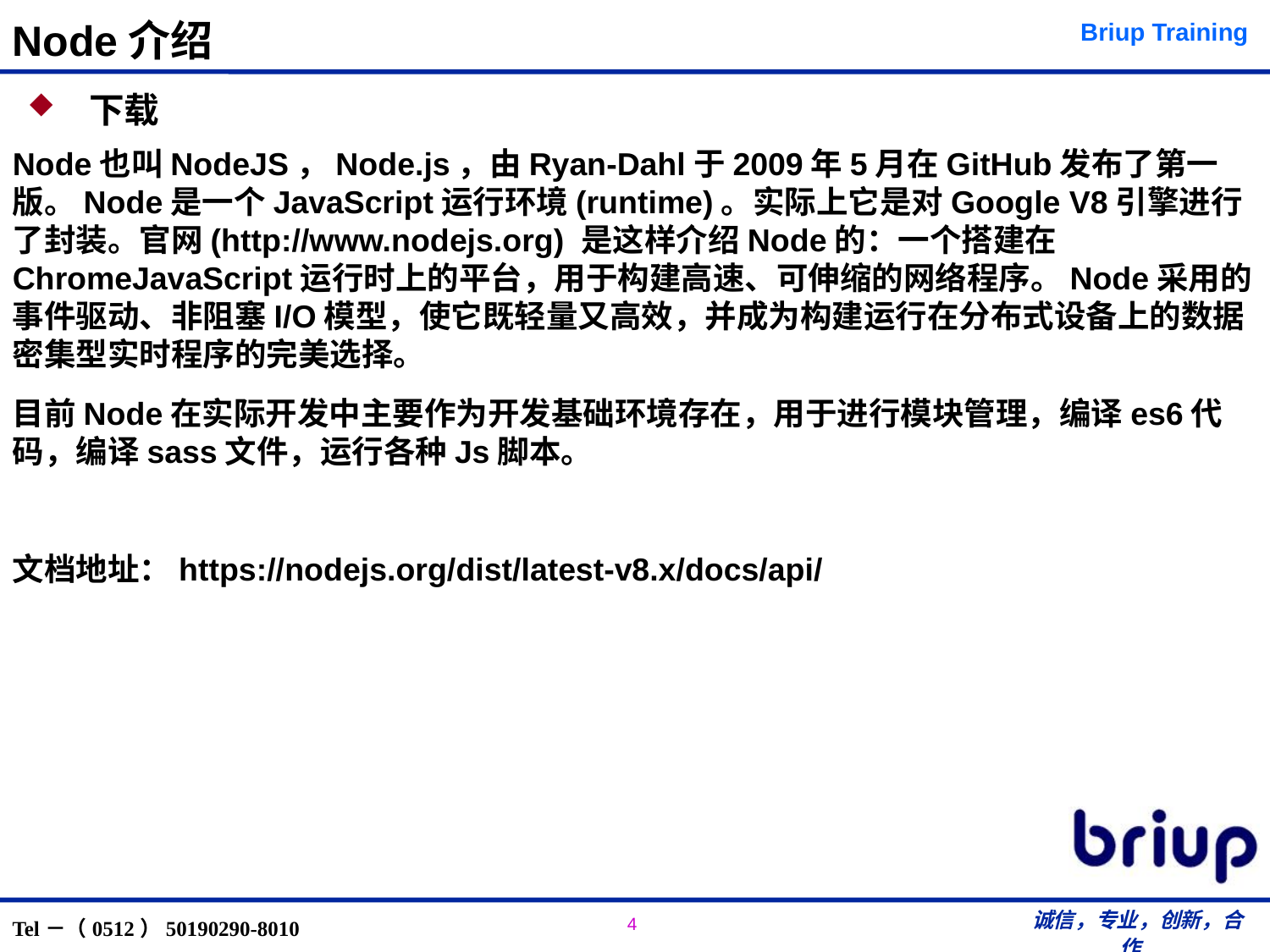

# Node介绍
 下载
Node也叫NodeJS，Node.js，由Ryan-Dahl于2009年5月在GitHub发布了第一版。Node是一个JavaScript运行环境(runtime)。实际上它是对Google V8引擎进行了封装。官网(http://www.nodejs.org) 是这样介绍Node的：一个搭建在ChromeJavaScript运行时上的平台，用于构建高速、可伸缩的网络程序。Node采用的事件驱动、非阻塞I/O模型，使它既轻量又高效，并成为构建运行在分布式设备上的数据密集型实时程序的完美选择。
目前Node在实际开发中主要作为开发基础环境存在，用于进行模块管理，编译es6代码，编译sass文件，运行各种Js脚本。

文档地址：https://nodejs.org/dist/latest-v8.x/docs/api/